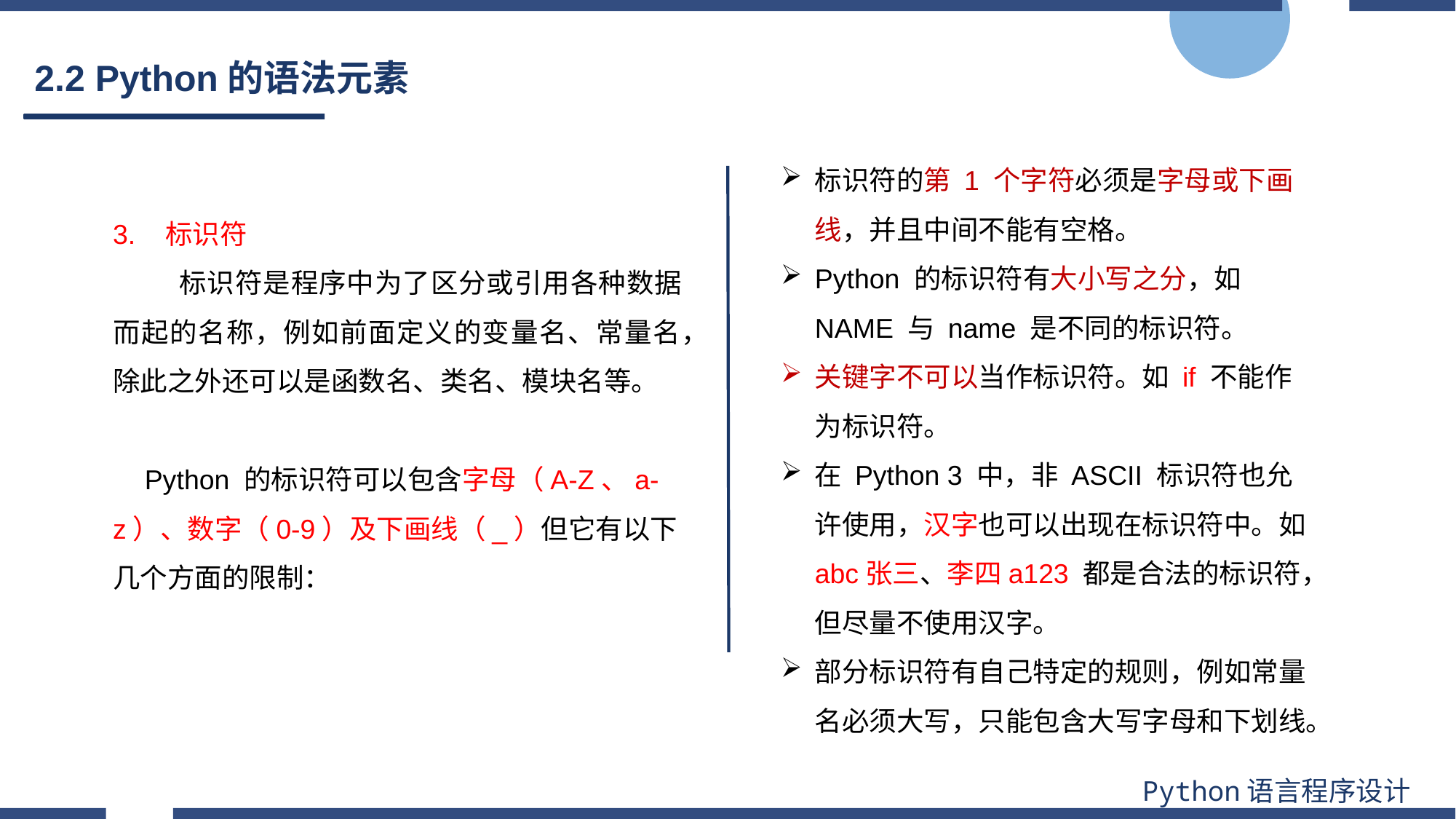

# 2.2 Python的语法元素
标识符的第 1 个字符必须是字母或下画线，并且中间不能有空格。
Python 的标识符有大小写之分，如 NAME 与 name 是不同的标识符。
关键字不可以当作标识符。如 if 不能作为标识符。
在 Python 3 中，非 ASCII 标识符也允许使用，汉字也可以出现在标识符中。如 abc张三、李四a123 都是合法的标识符，但尽量不使用汉字。
部分标识符有自己特定的规则，例如常量名必须大写，只能包含大写字母和下划线。
3.   标识符
    标识符是程序中为了区分或引用各种数据而起的名称，例如前面定义的变量名、常量名，除此之外还可以是函数名、类名、模块名等。

Python 的标识符可以包含字母（A-Z、a-z）、数字（0-9）及下画线（_）但它有以下几个方面的限制：